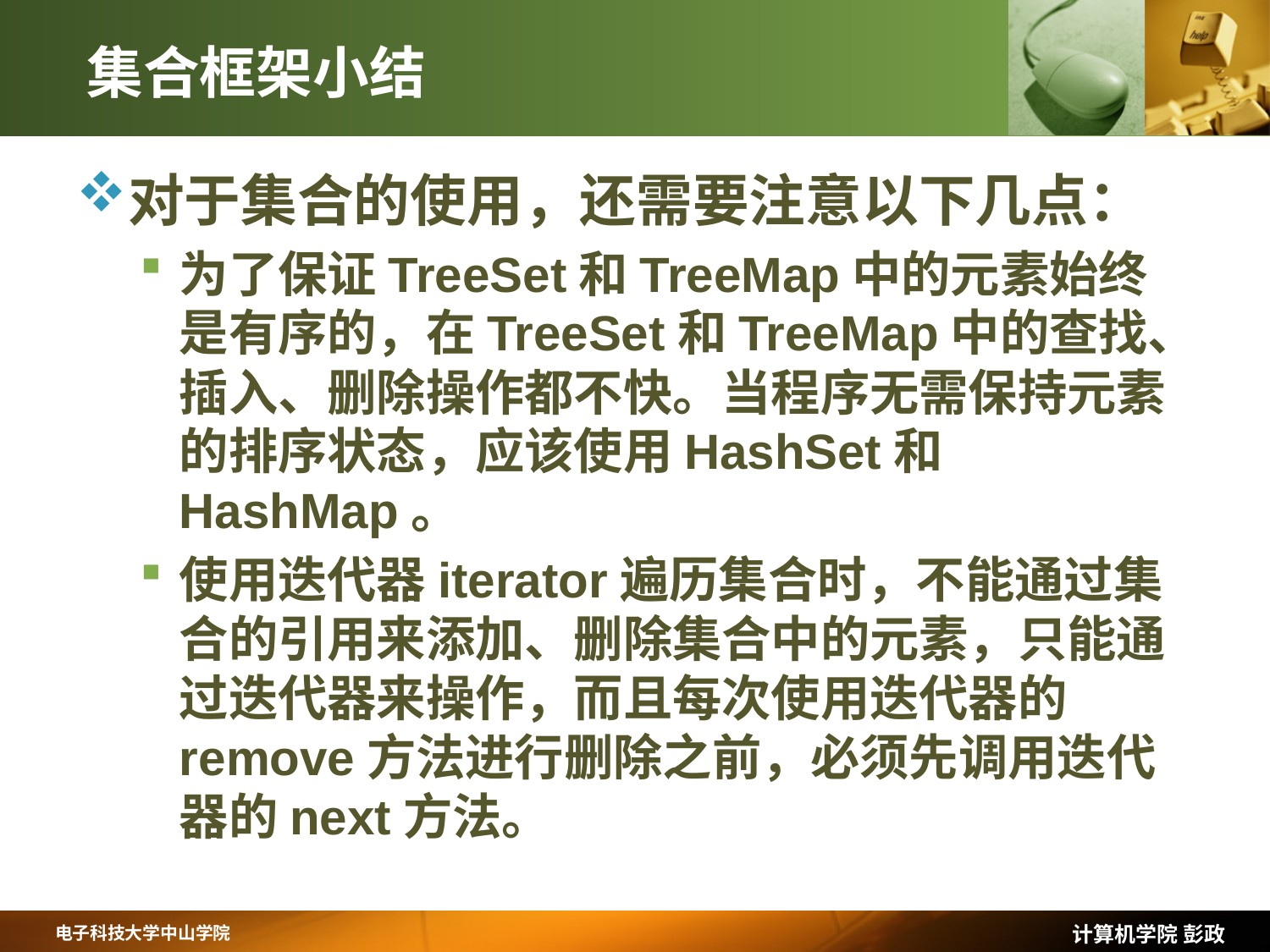

# 集合框架小结
对于集合的使用，还需要注意以下几点：
为了保证TreeSet和TreeMap中的元素始终是有序的，在TreeSet和TreeMap中的查找、插入、删除操作都不快。当程序无需保持元素的排序状态，应该使用HashSet和HashMap。
使用迭代器iterator遍历集合时，不能通过集合的引用来添加、删除集合中的元素，只能通过迭代器来操作，而且每次使用迭代器的remove方法进行删除之前，必须先调用迭代器的next方法。
计算机学院 彭政
电子科技大学中山学院